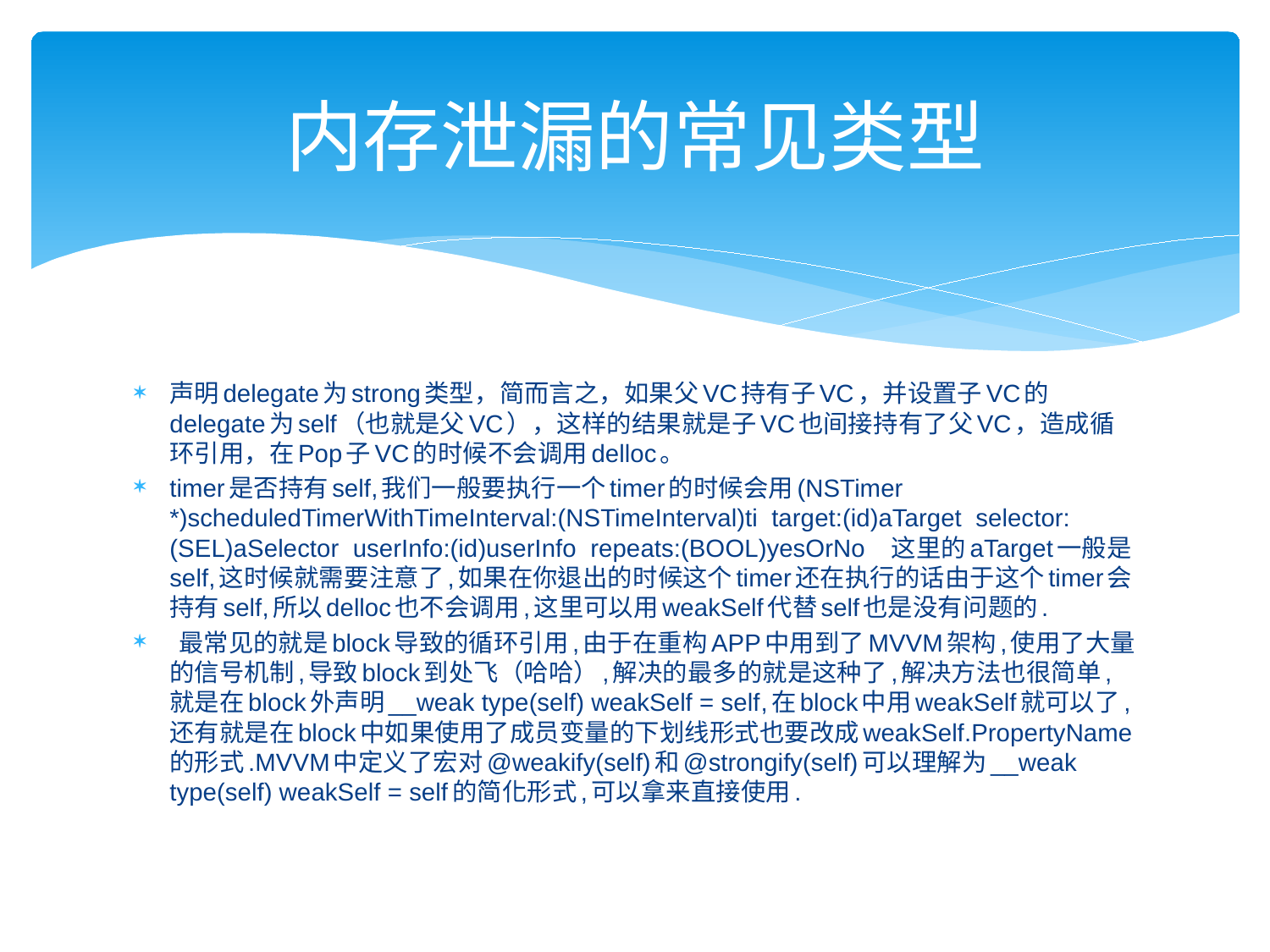

# 内存泄漏的常见类型
声明delegate为strong类型，简而言之，如果父VC持有子VC，并设置子VC的delegate为self（也就是父VC），这样的结果就是子VC也间接持有了父VC，造成循环引用，在Pop子VC的时候不会调用delloc。
timer是否持有self,我们一般要执行一个timer的时候会用(NSTimer *)scheduledTimerWithTimeInterval:(NSTimeInterval)ti  target:(id)aTarget  selector:(SEL)aSelector  userInfo:(id)userInfo  repeats:(BOOL)yesOrNo   这里的aTarget一般是self,这时候就需要注意了,如果在你退出的时候这个timer还在执行的话由于这个timer会持有self,所以delloc也不会调用,这里可以用weakSelf代替self也是没有问题的.
 最常见的就是block导致的循环引用,由于在重构APP中用到了MVVM架构,使用了大量的信号机制,导致block到处飞（哈哈）,解决的最多的就是这种了,解决方法也很简单,就是在block外声明__weak type(self) weakSelf = self,在block中用weakSelf就可以了,还有就是在block中如果使用了成员变量的下划线形式也要改成weakSelf.PropertyName的形式.MVVM中定义了宏对@weakify(self)和@strongify(self)可以理解为__weak type(self) weakSelf = self的简化形式,可以拿来直接使用.